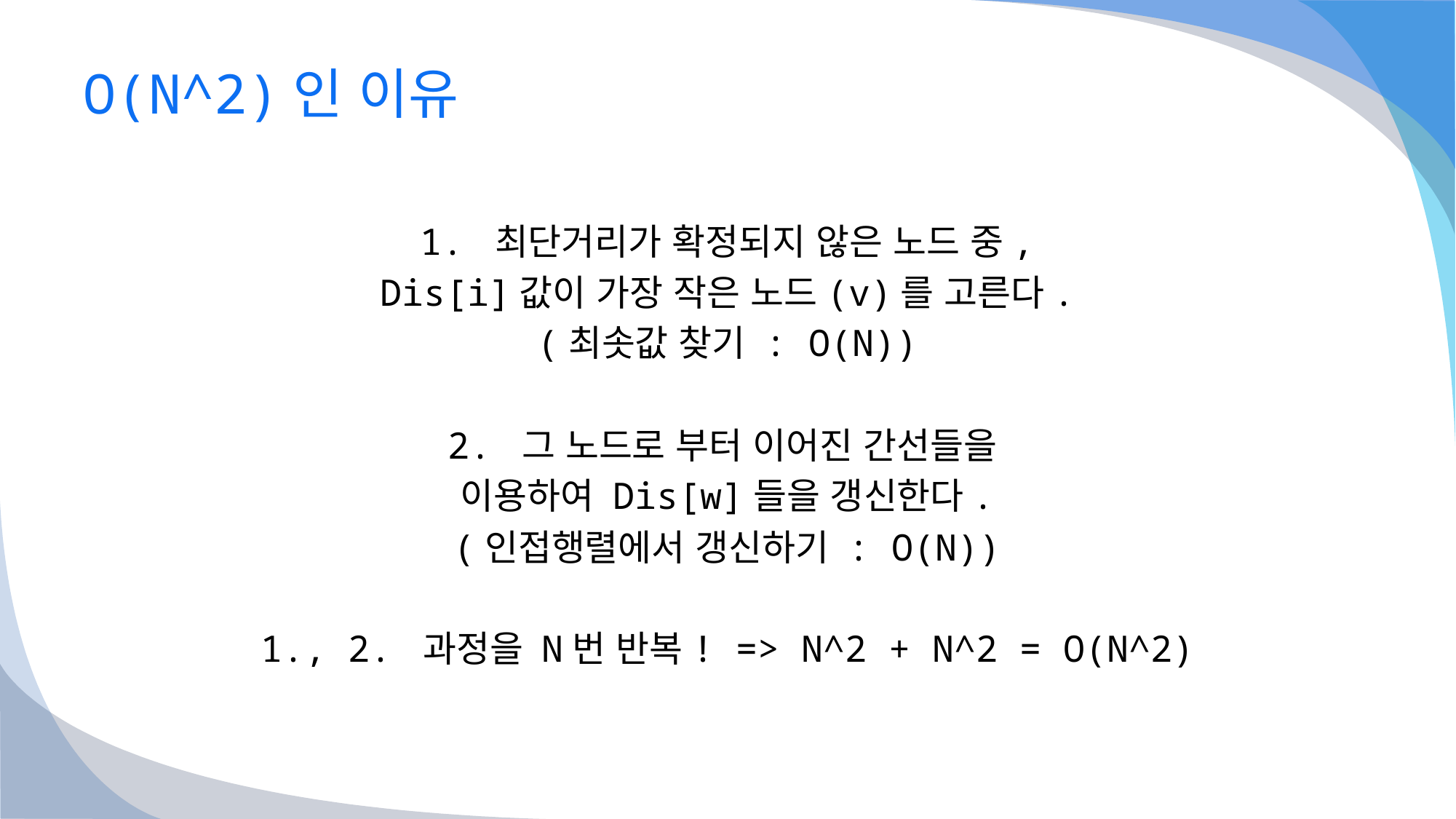

# O(N^2)인 이유

1. 최단거리가 확정되지 않은 노드 중,
Dis[i]값이 가장 작은 노드(v)를 고른다.
(최솟값 찾기 : O(N))

2. 그 노드로 부터 이어진 간선들을
이용하여 Dis[w]들을 갱신한다.
(인접행렬에서 갱신하기 : O(N))

1., 2. 과정을 N번 반복! => N^2 + N^2 = O(N^2)